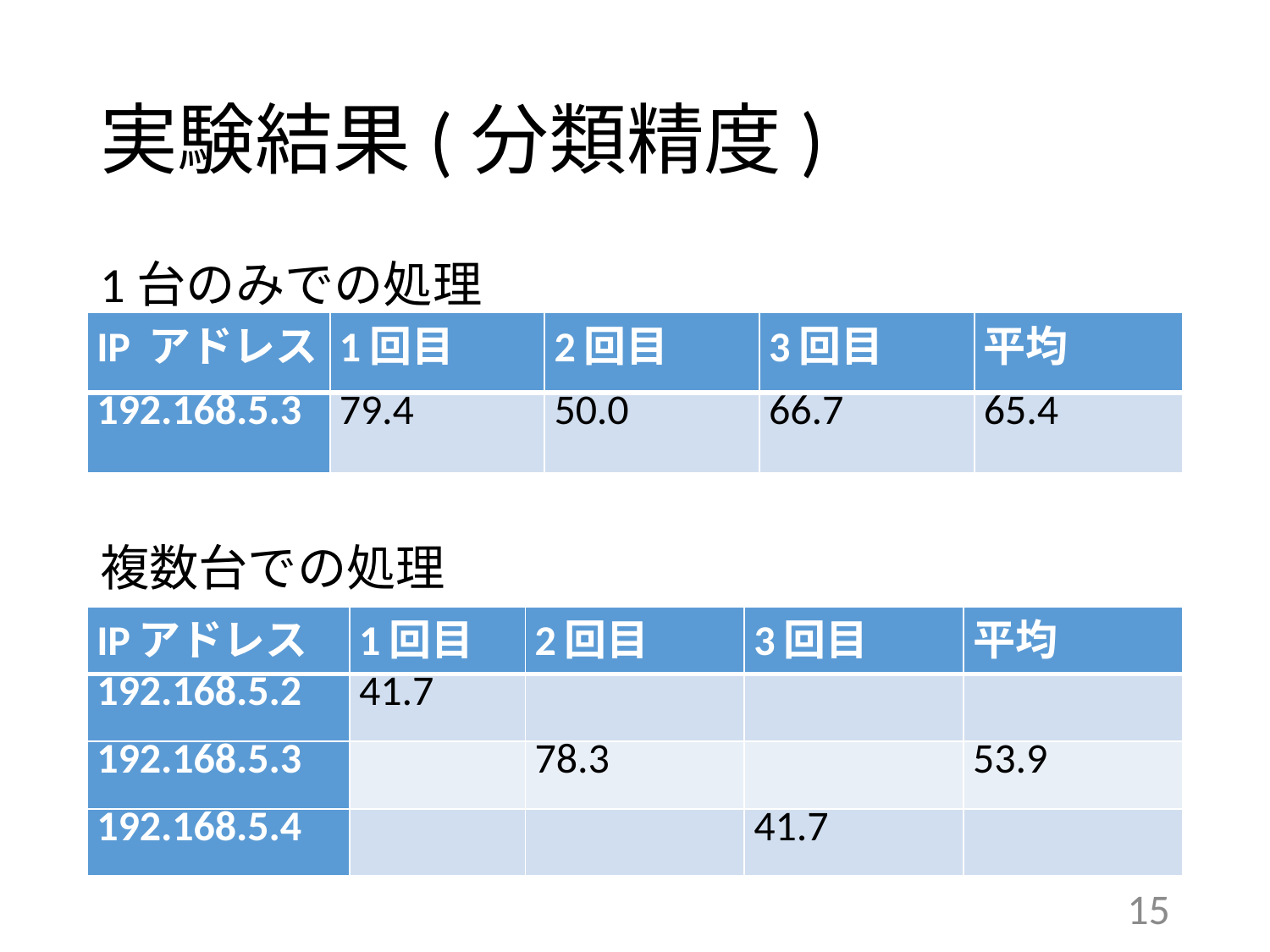

# 実験結果(分類精度)
1台のみでの処理

複数台での処理

| IP アドレス | 1回目 | 2回目 | 3回目 | 平均 |
| --- | --- | --- | --- | --- |
| 192.168.5.3 | 79.4 | 50.0 | 66.7 | 65.4 |
| IPアドレス | 1回目 | 2回目 | 3回目 | 平均 |
| --- | --- | --- | --- | --- |
| 192.168.5.2 | 41.7 |  |  |  |
| 192.168.5.3 |  | 78.3 |  | 53.9 |
| 192.168.5.4 |  |  | 41.7 |  |
15